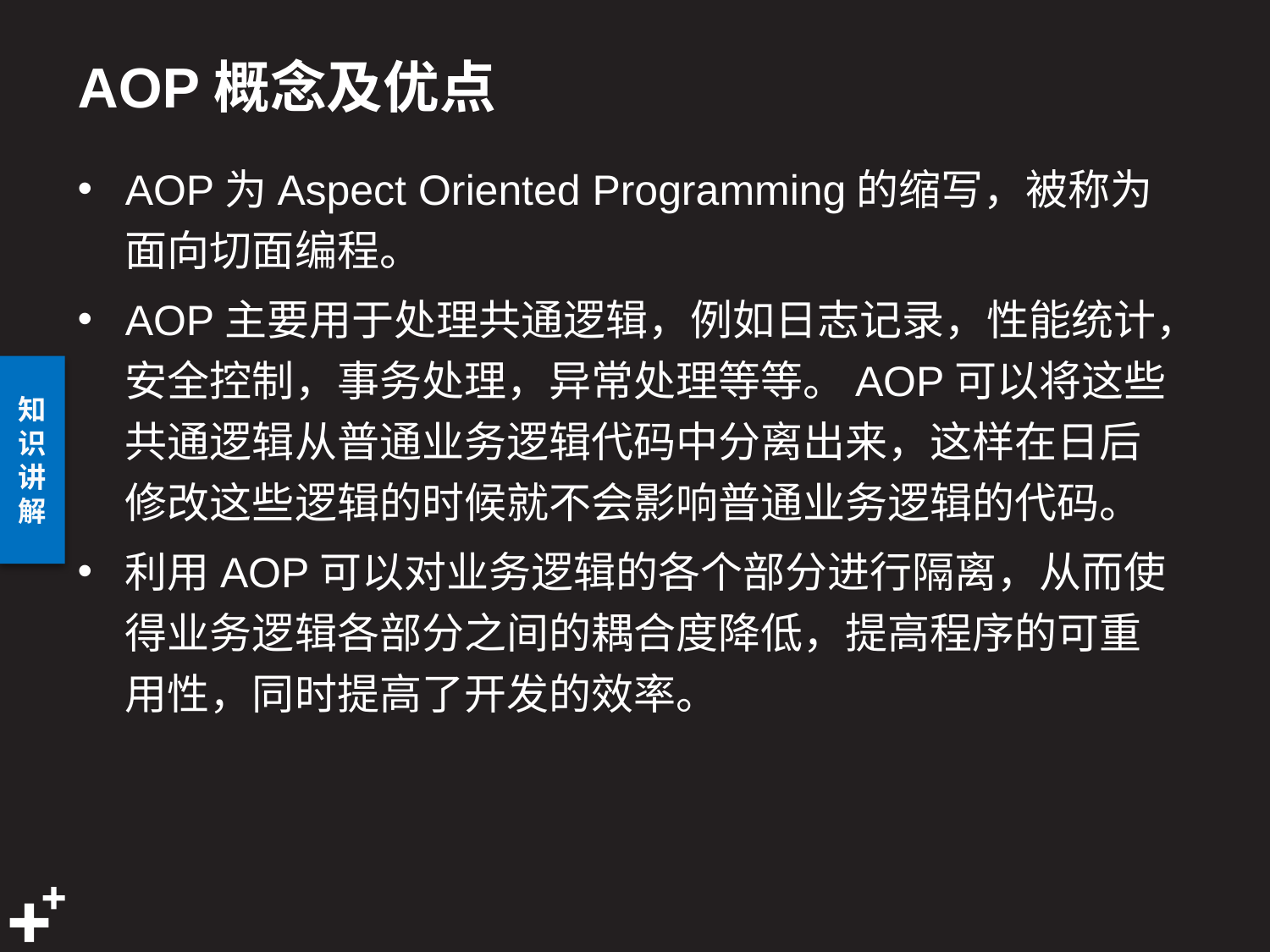

# AOP概念及优点
AOP为Aspect Oriented Programming的缩写，被称为面向切面编程。
AOP主要用于处理共通逻辑，例如日志记录，性能统计，安全控制，事务处理，异常处理等等。AOP可以将这些共通逻辑从普通业务逻辑代码中分离出来，这样在日后修改这些逻辑的时候就不会影响普通业务逻辑的代码。
利用AOP可以对业务逻辑的各个部分进行隔离，从而使得业务逻辑各部分之间的耦合度降低，提高程序的可重用性，同时提高了开发的效率。